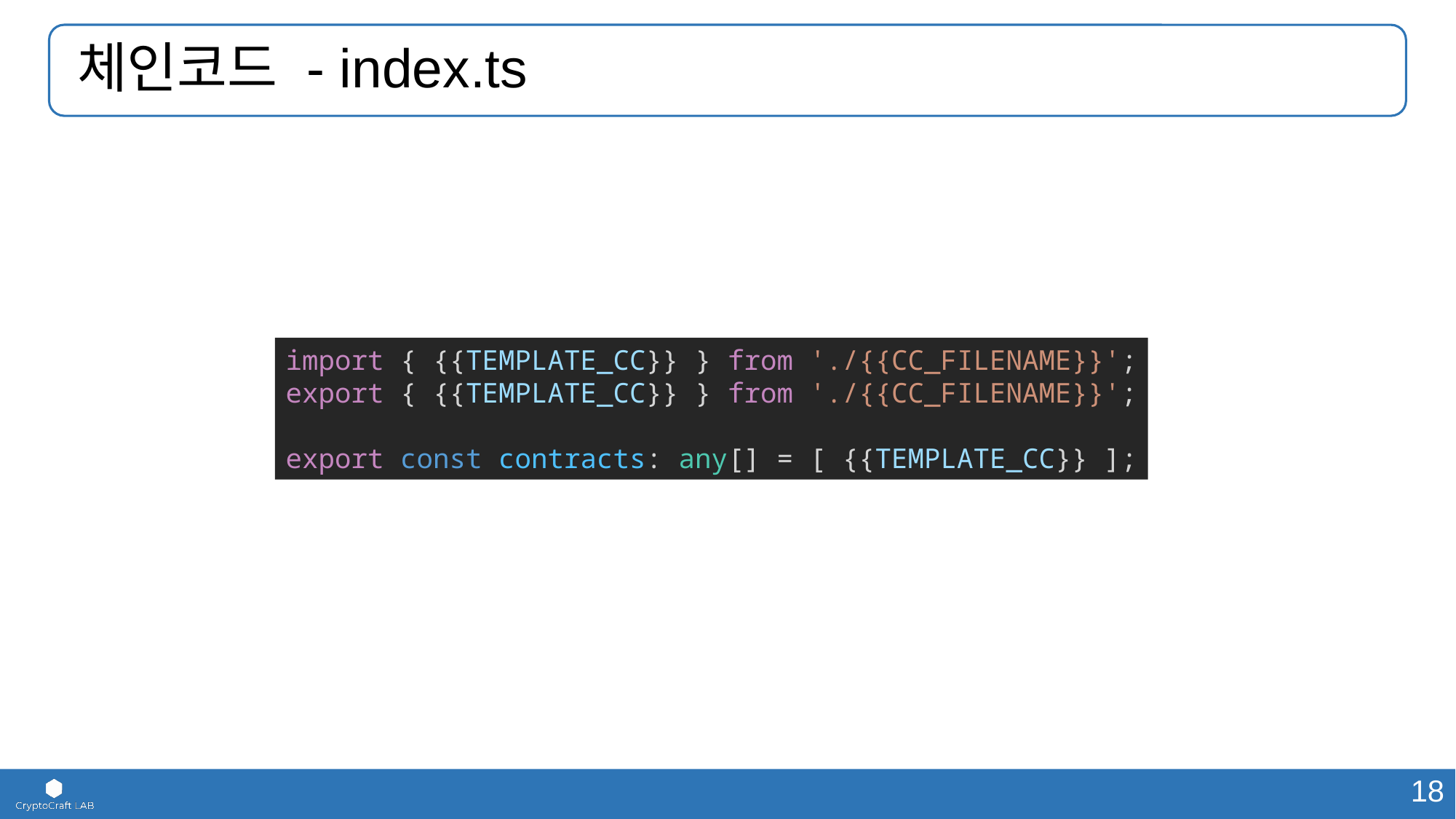

# 체인코드 - index.ts
import { {{TEMPLATE_CC}} } from './{{CC_FILENAME}}';
export { {{TEMPLATE_CC}} } from './{{CC_FILENAME}}';
export const contracts: any[] = [ {{TEMPLATE_CC}} ];